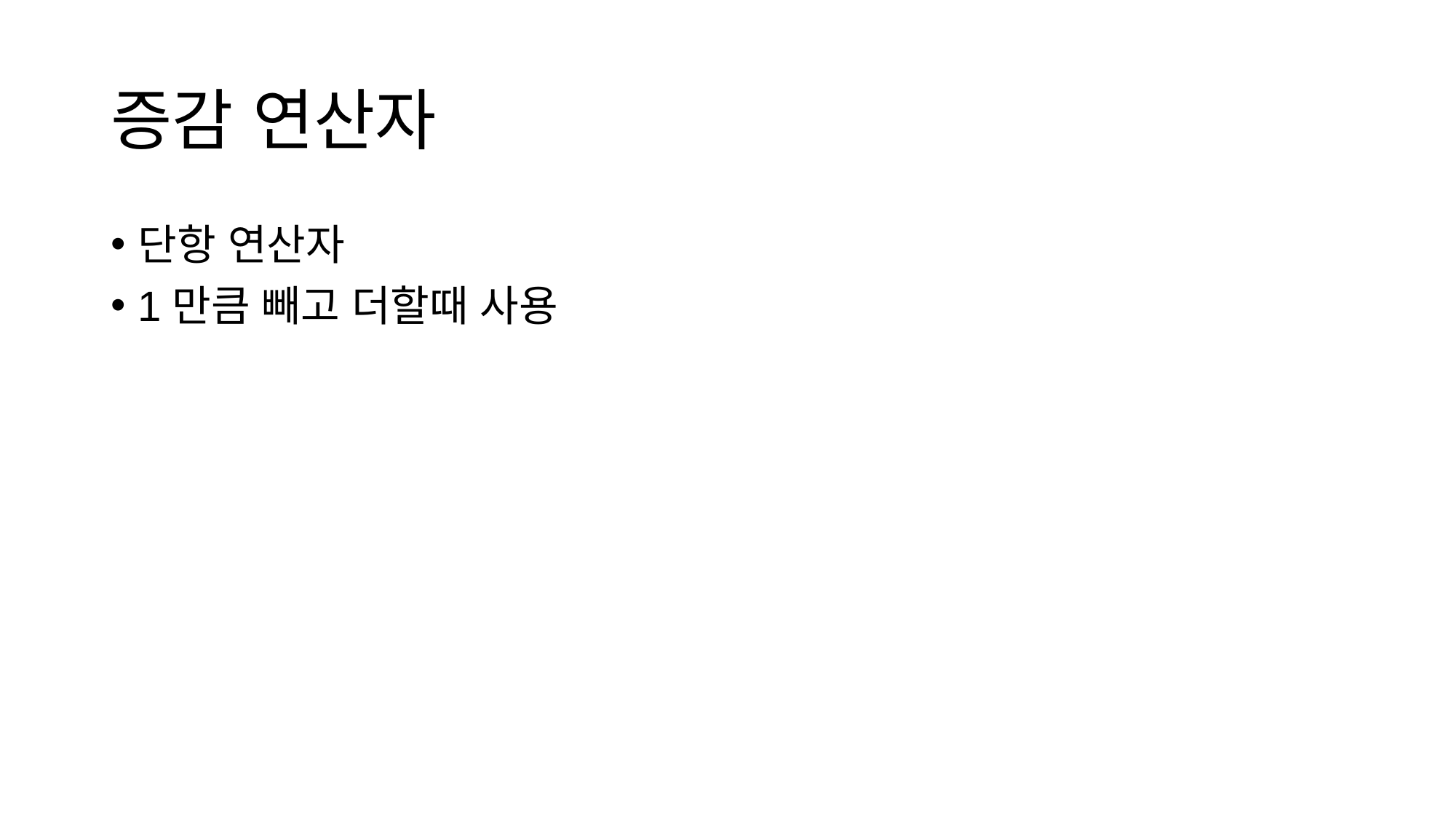

# 증감 연산자
단항 연산자
1만큼 빼고 더할때 사용